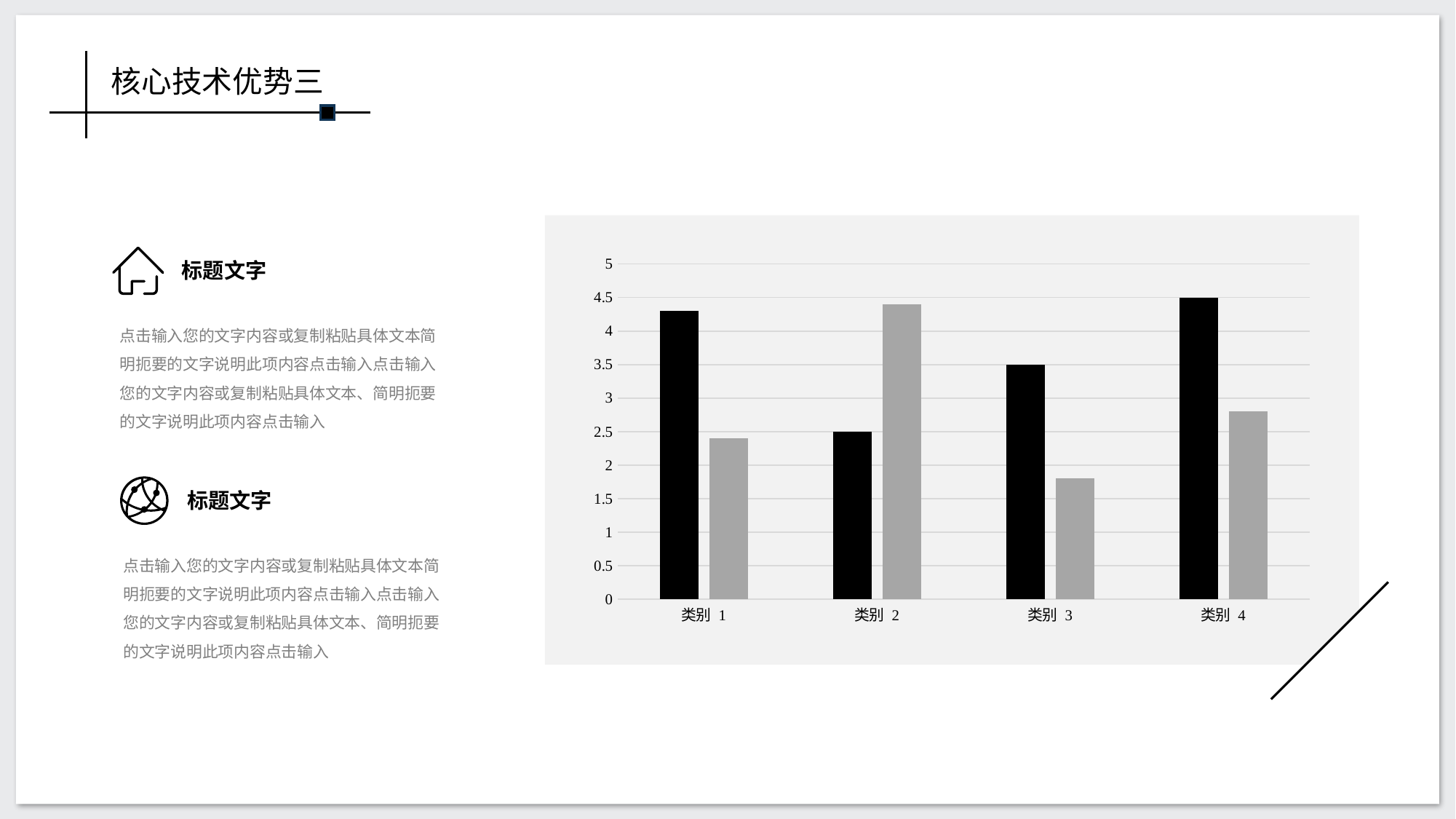

核心技术优势三

### Chart

| Category | 系列 1 | 系列 2 |
|---|---|---|
| 类别 1 | 4.3 | 2.4 |
| 类别 2 | 2.5 | 4.4 |
| 类别 3 | 3.5 | 1.8 |
| 类别 4 | 4.5 | 2.8 |
标题文字
点击输入您的文字内容或复制粘贴具体文本简明扼要的文字说明此项内容点击输入点击输入您的文字内容或复制粘贴具体文本、简明扼要的文字说明此项内容点击输入

标题文字
点击输入您的文字内容或复制粘贴具体文本简明扼要的文字说明此项内容点击输入点击输入您的文字内容或复制粘贴具体文本、简明扼要的文字说明此项内容点击输入